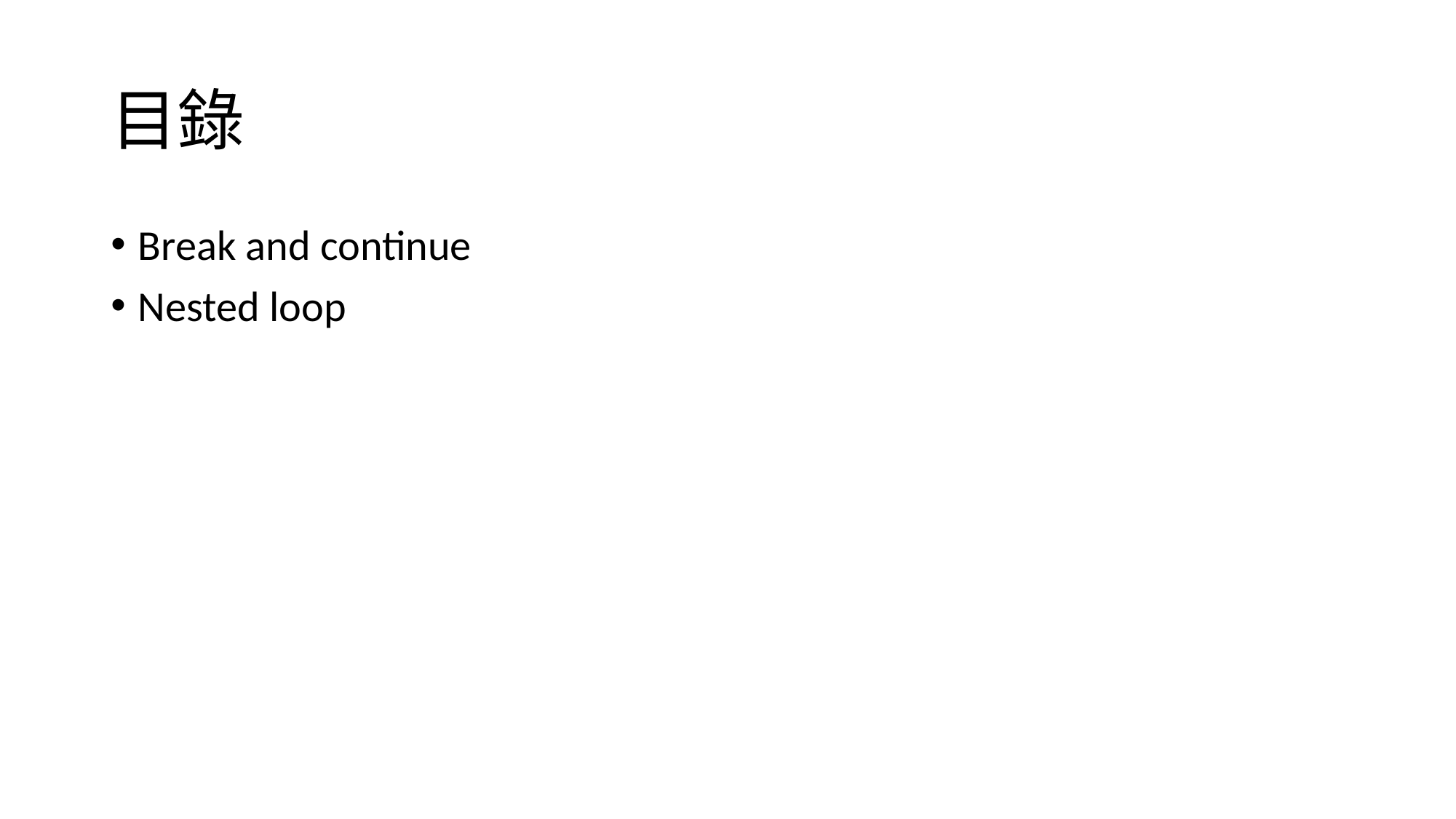

# 目錄
Break and continue
Nested loop